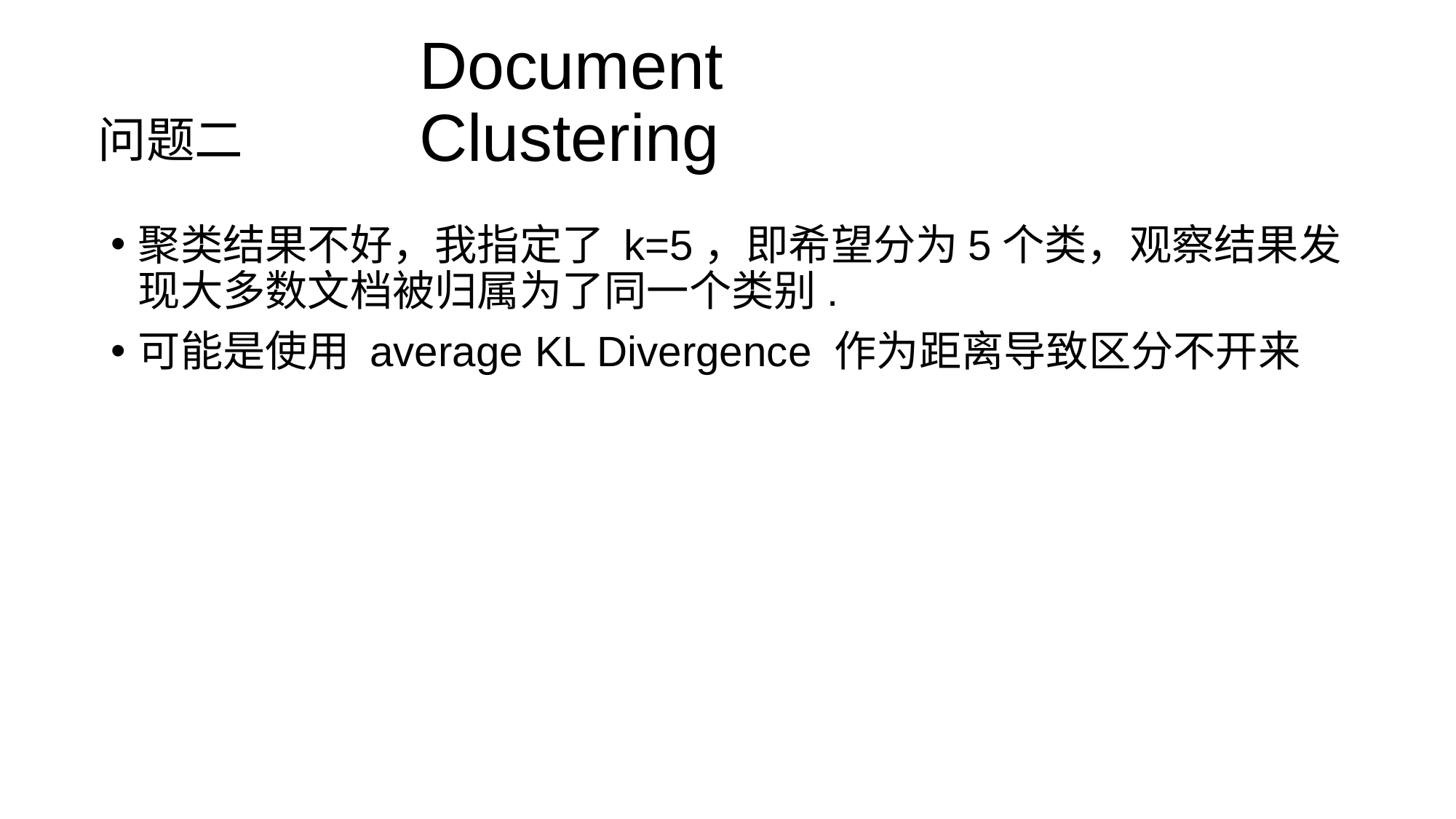

# Document Clustering
问题二
聚类结果不好，我指定了 k=5，即希望分为5个类，观察结果发现大多数文档被归属为了同一个类别.
可能是使用 average KL Divergence 作为距离导致区分不开来